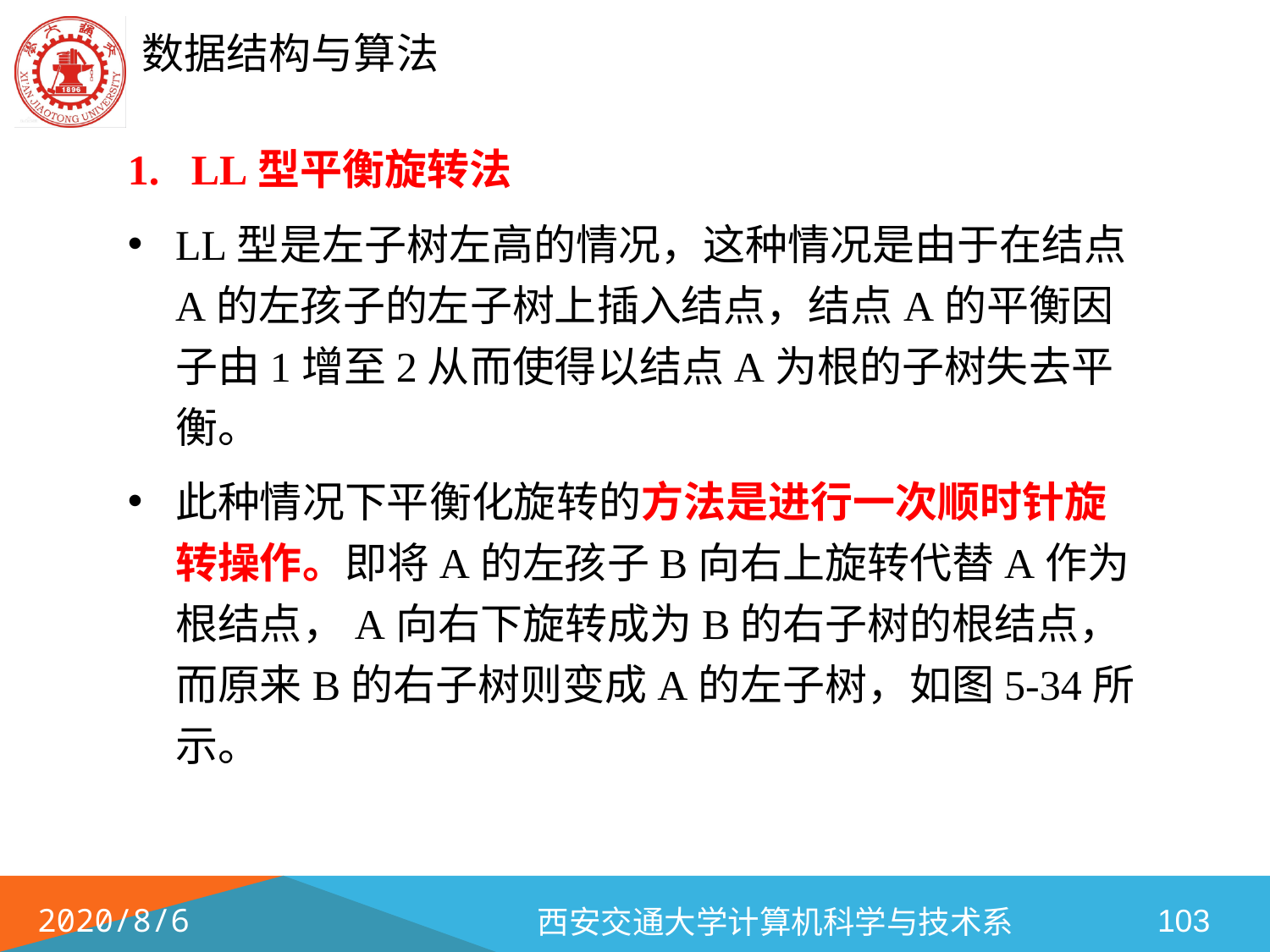

LL型平衡旋转法
LL型是左子树左高的情况，这种情况是由于在结点A的左孩子的左子树上插入结点，结点A的平衡因子由1增至2从而使得以结点A为根的子树失去平衡。
此种情况下平衡化旋转的方法是进行一次顺时针旋转操作。即将A的左孩子B向右上旋转代替A作为根结点，A向右下旋转成为B的右子树的根结点，而原来B的右子树则变成A的左子树，如图5-34所示。